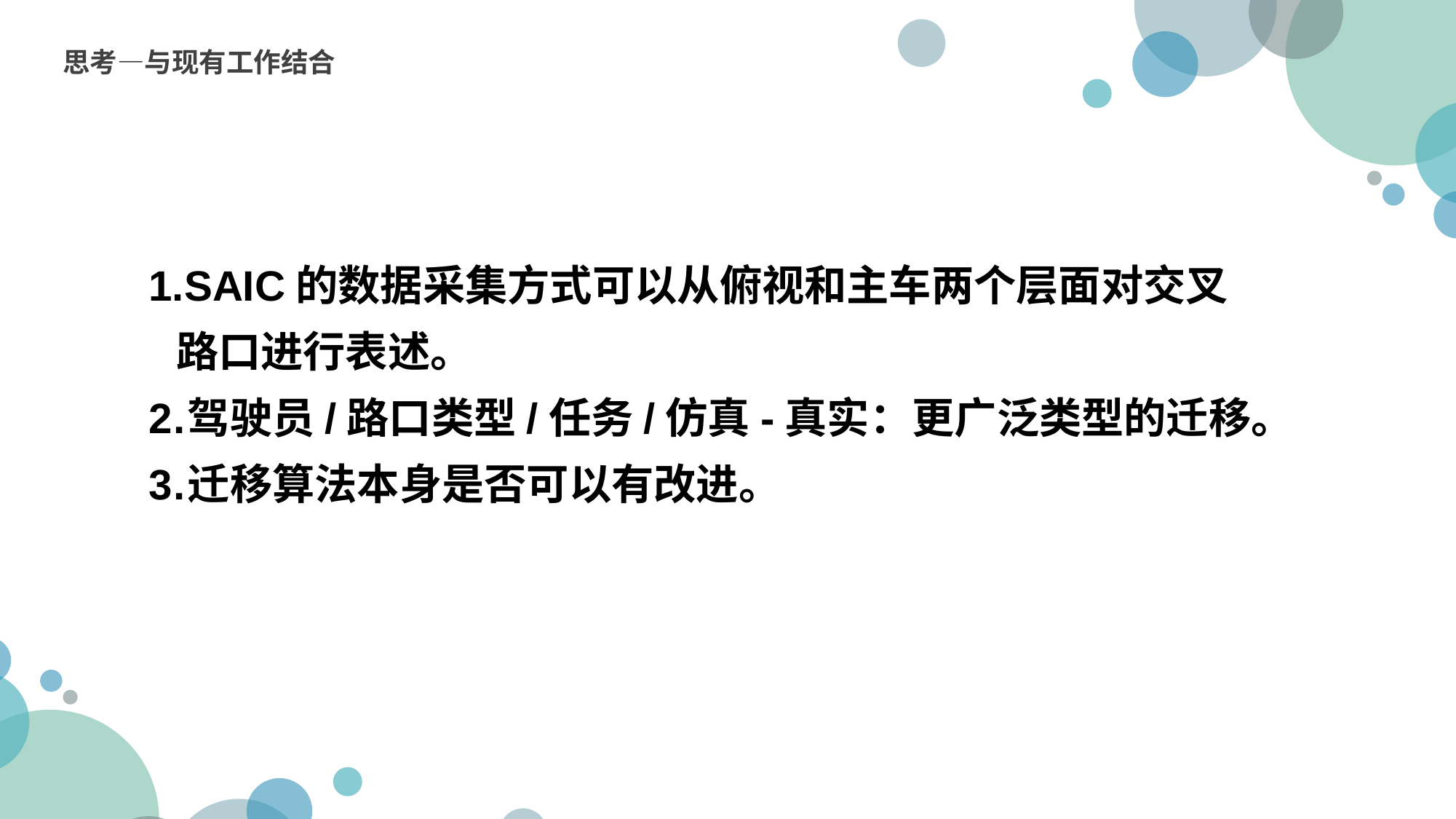

思考—与现有工作结合
SAIC的数据采集方式可以从俯视和主车两个层面对交叉路口进行表述。
驾驶员/路口类型/任务/仿真-真实：更广泛类型的迁移。
迁移算法本身是否可以有改进。